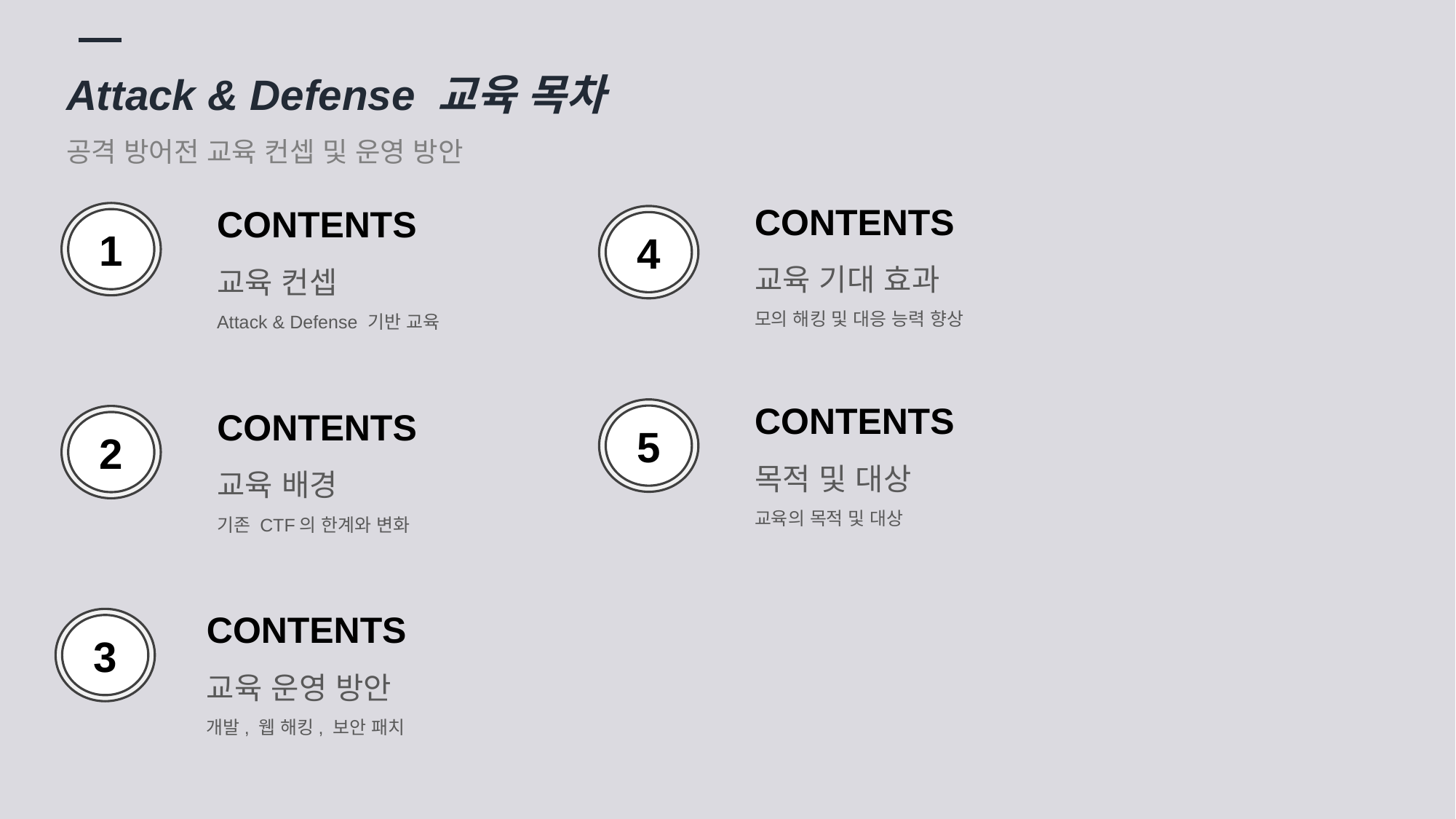

Attack & Defense 교육 목차
공격 방어전 교육 컨셉 및 운영 방안
CONTENTS
교육 기대 효과
모의 해킹 및 대응 능력 향상
CONTENTS
교육 컨셉
Attack & Defense 기반 교육

1

4
CONTENTS
목적 및 대상
교육의 목적 및 대상
CONTENTS
교육 배경
기존 CTF의 한계와 변화

5

2
CONTENTS
교육 운영 방안
개발, 웹 해킹, 보안 패치

3